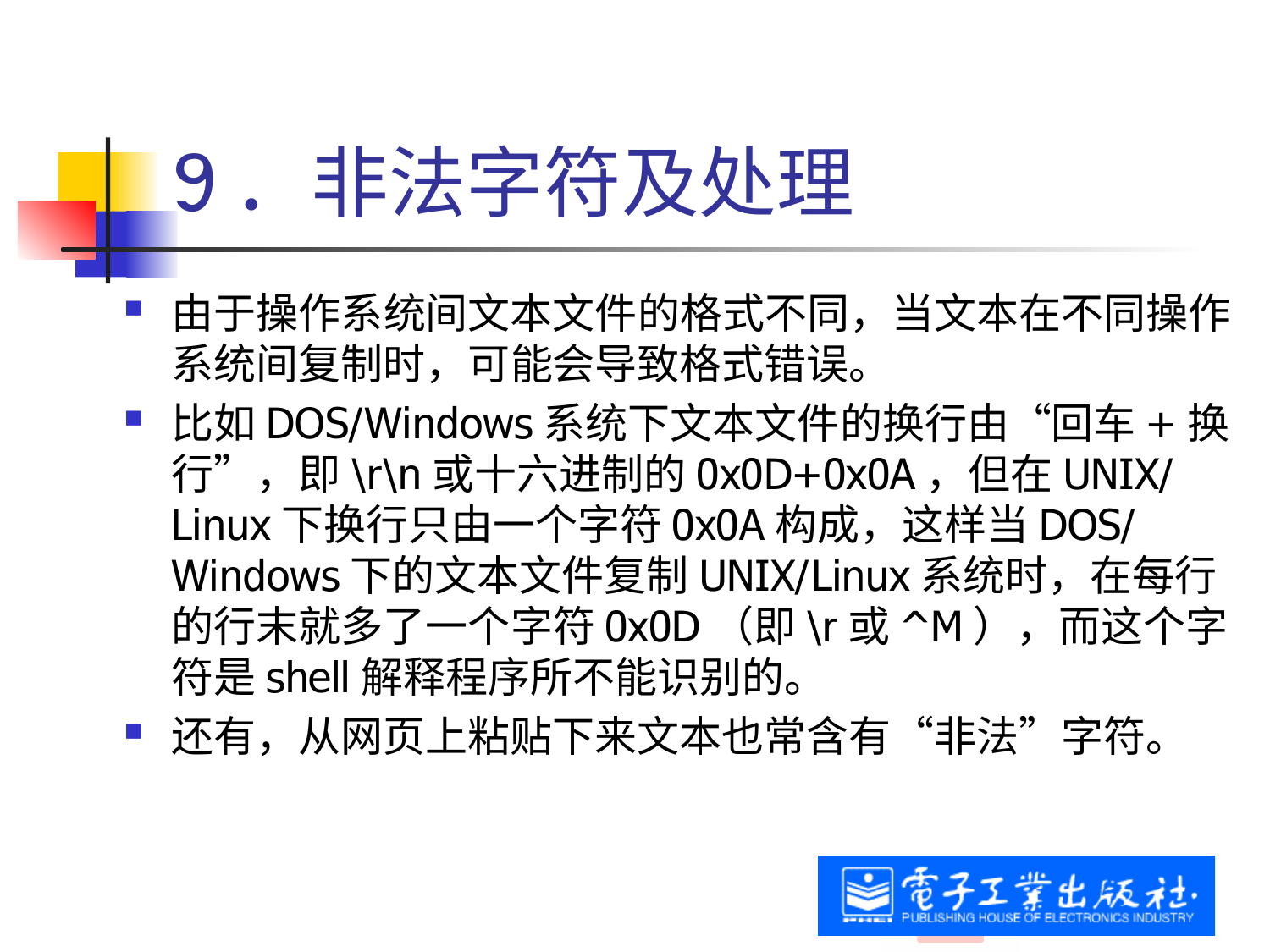

# 9．非法字符及处理
由于操作系统间文本文件的格式不同，当文本在不同操作系统间复制时，可能会导致格式错误。
比如DOS/Windows系统下文本文件的换行由“回车+换行”，即\r\n或十六进制的0x0D+0x0A，但在UNIX/Linux下换行只由一个字符0x0A构成，这样当DOS/Windows下的文本文件复制UNIX/Linux系统时，在每行的行末就多了一个字符0x0D（即\r或^M），而这个字符是shell解释程序所不能识别的。
还有，从网页上粘贴下来文本也常含有“非法”字符。